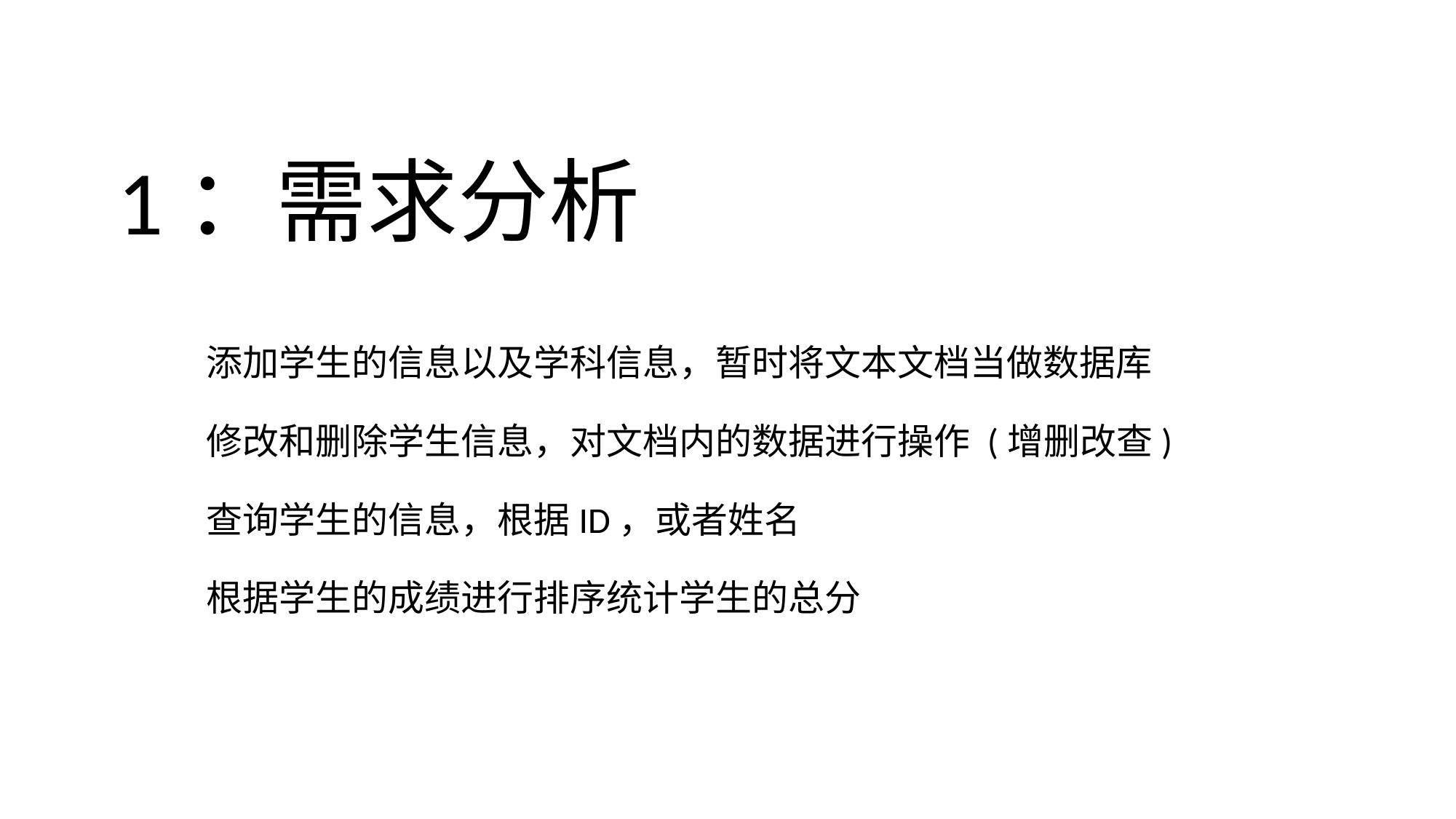

# 1：需求分析
添加学生的信息以及学科信息，暂时将文本文档当做数据库
修改和删除学生信息，对文档内的数据进行操作 (增删改查)
查询学生的信息，根据ID，或者姓名
根据学生的成绩进行排序统计学生的总分